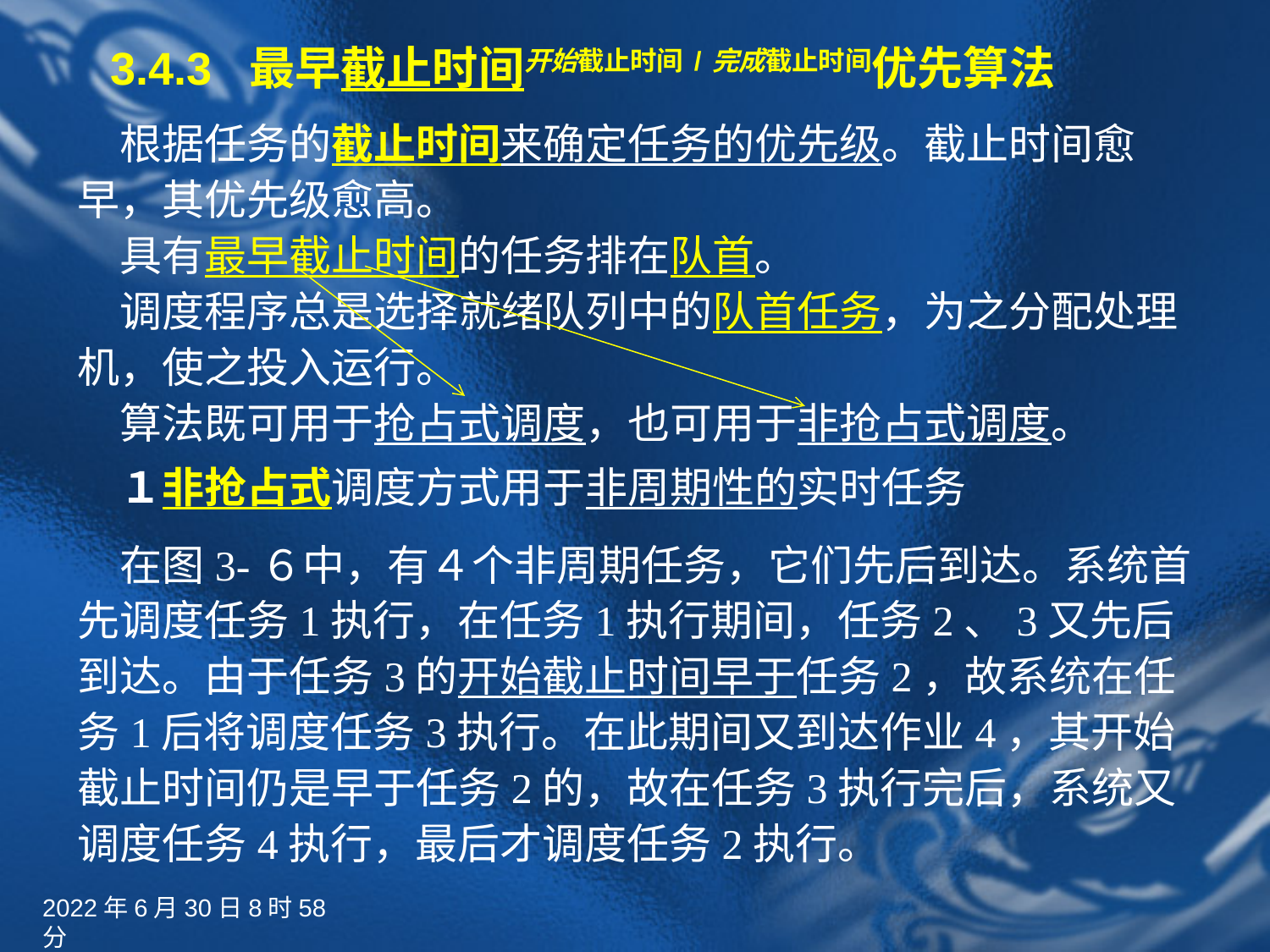

# 3.4.3  最早截止时间开始截止时间/完成截止时间优先算法
　根据任务的截止时间来确定任务的优先级。截止时间愈早，其优先级愈高。
　具有最早截止时间的任务排在队首。
　调度程序总是选择就绪队列中的队首任务，为之分配处理机，使之投入运行。
　算法既可用于抢占式调度，也可用于非抢占式调度。
　１非抢占式调度方式用于非周期性的实时任务
　在图3-６中，有４个非周期任务，它们先后到达。系统首先调度任务1执行，在任务1执行期间，任务2、3又先后到达。由于任务3的开始截止时间早于任务2，故系统在任务1后将调度任务3执行。在此期间又到达作业4，其开始截止时间仍是早于任务2的，故在任务3执行完后，系统又调度任务4执行，最后才调度任务2执行。

2022年6月30日8时58分